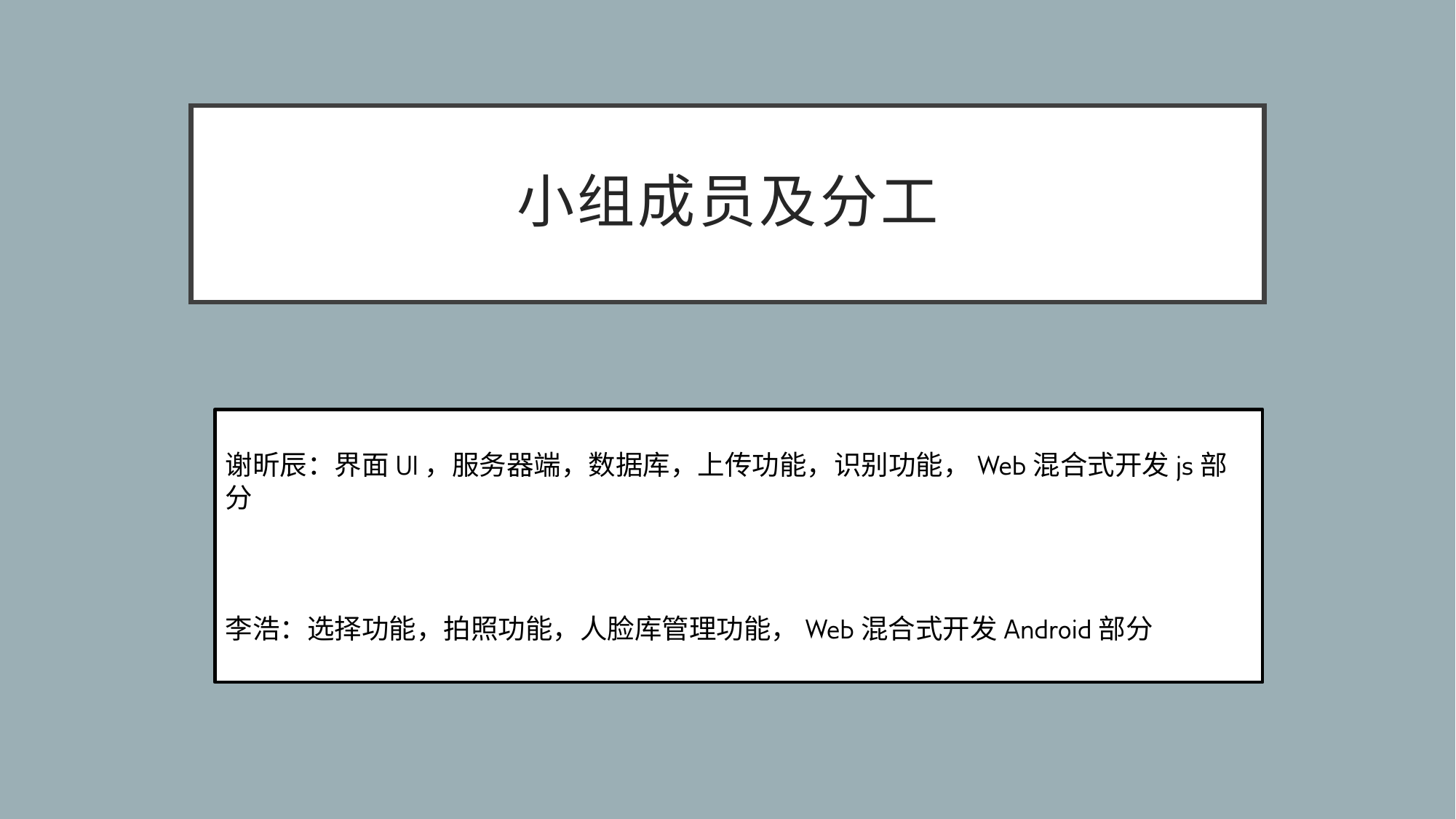

# 小组成员及分工

谢昕辰：界面UI，服务器端，数据库，上传功能，识别功能，Web混合式开发js部分

李浩：选择功能，拍照功能，人脸库管理功能，Web混合式开发Android部分